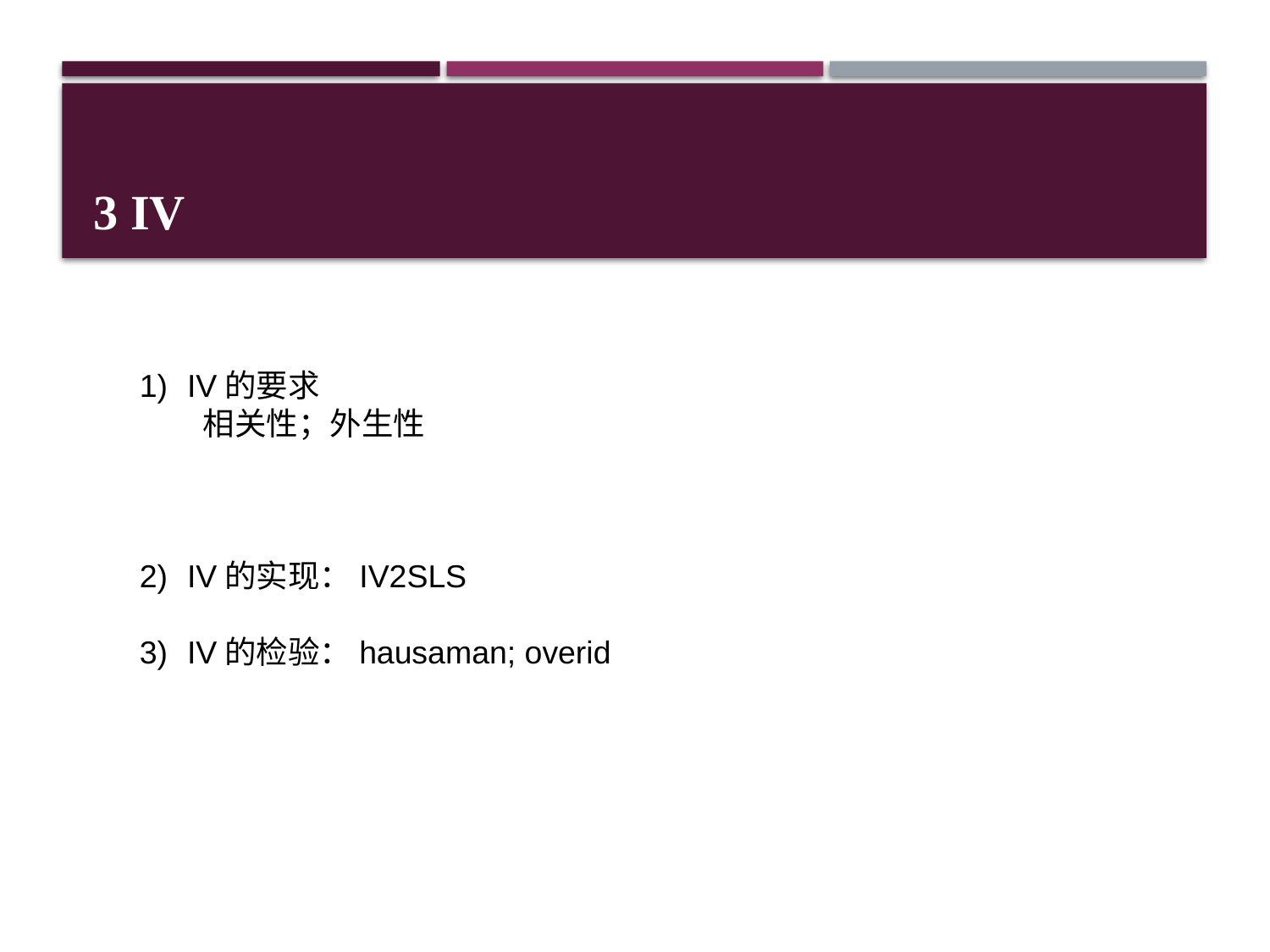

# 3 IV
IV的要求
相关性；外生性

IV的实现：IV2SLS

IV的检验：hausaman; overid